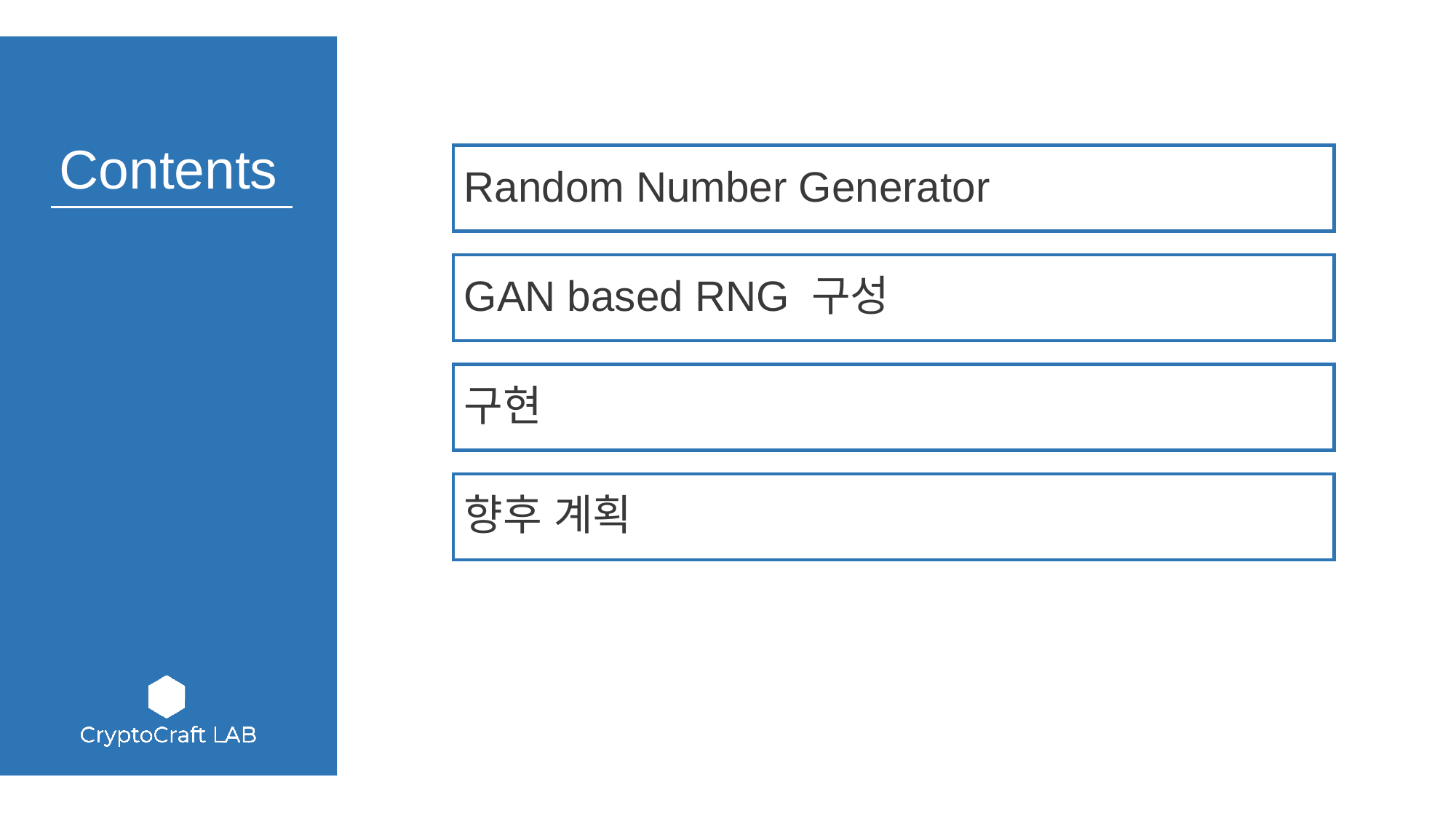

Random Number Generator
GAN based RNG 구성
구현
향후 계획